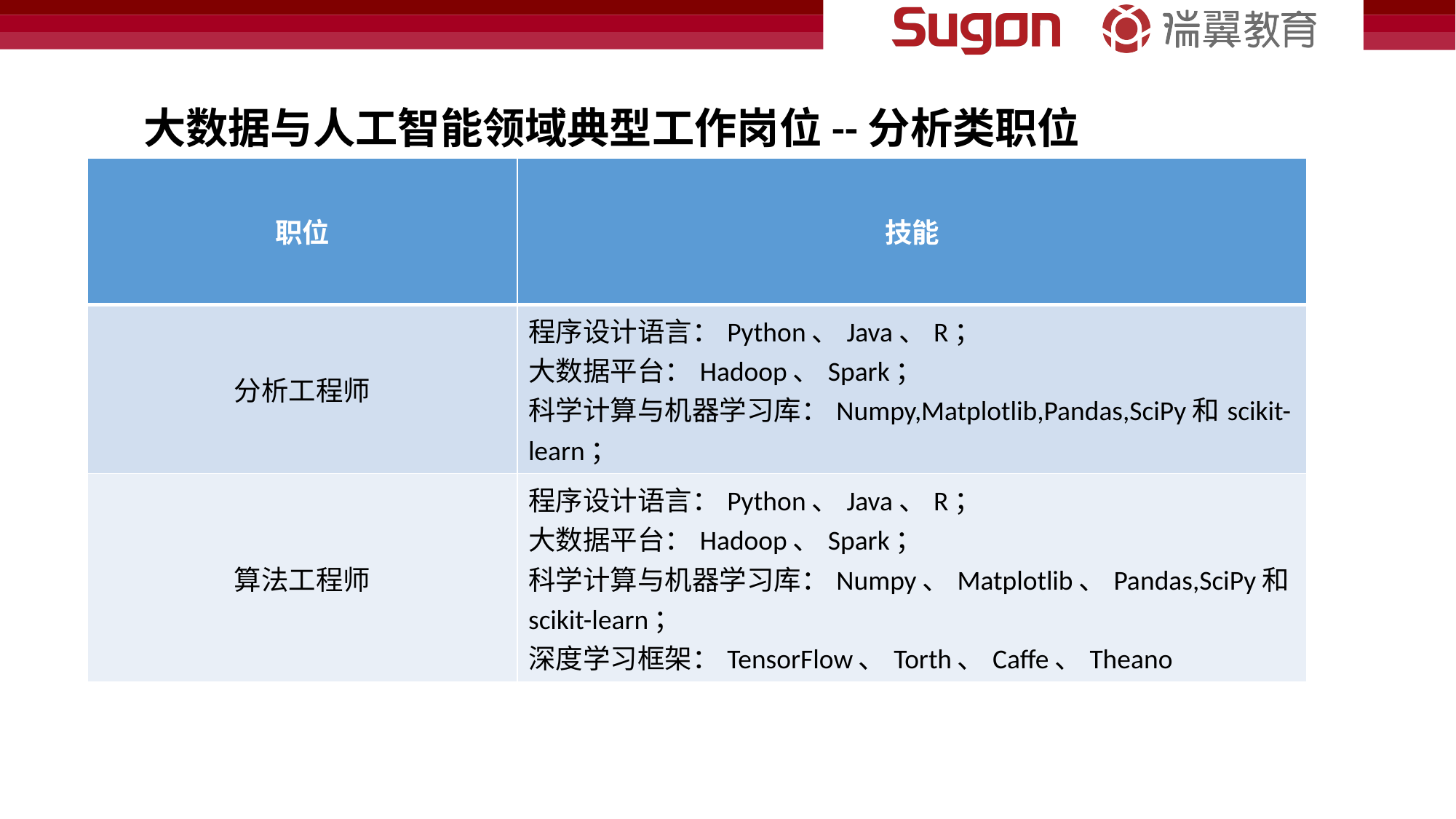

大数据与人工智能领域典型工作岗位--分析类职位
| 职位 | 技能 |
| --- | --- |
| 分析工程师 | 程序设计语言：Python、Java、R； 大数据平台：Hadoop、Spark； 科学计算与机器学习库：Numpy,Matplotlib,Pandas,SciPy和scikit-learn； |
| 算法工程师 | 程序设计语言：Python、Java、R； 大数据平台：Hadoop、Spark； 科学计算与机器学习库：Numpy、Matplotlib、Pandas,SciPy和scikit-learn； 深度学习框架：TensorFlow、Torth、Caffe、Theano |